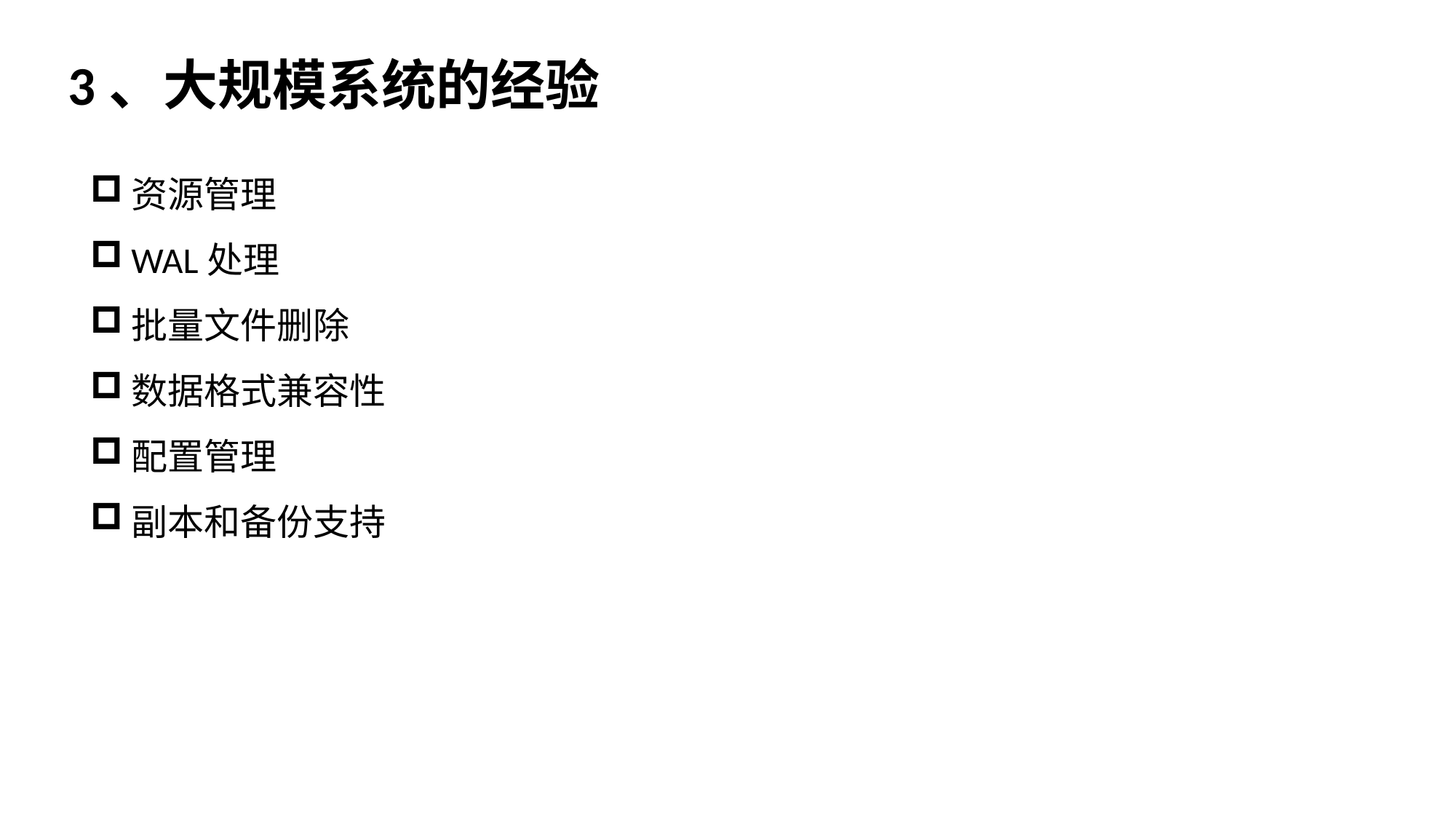

3、大规模系统的经验
资源管理
WAL处理
批量文件删除
数据格式兼容性
配置管理
副本和备份支持